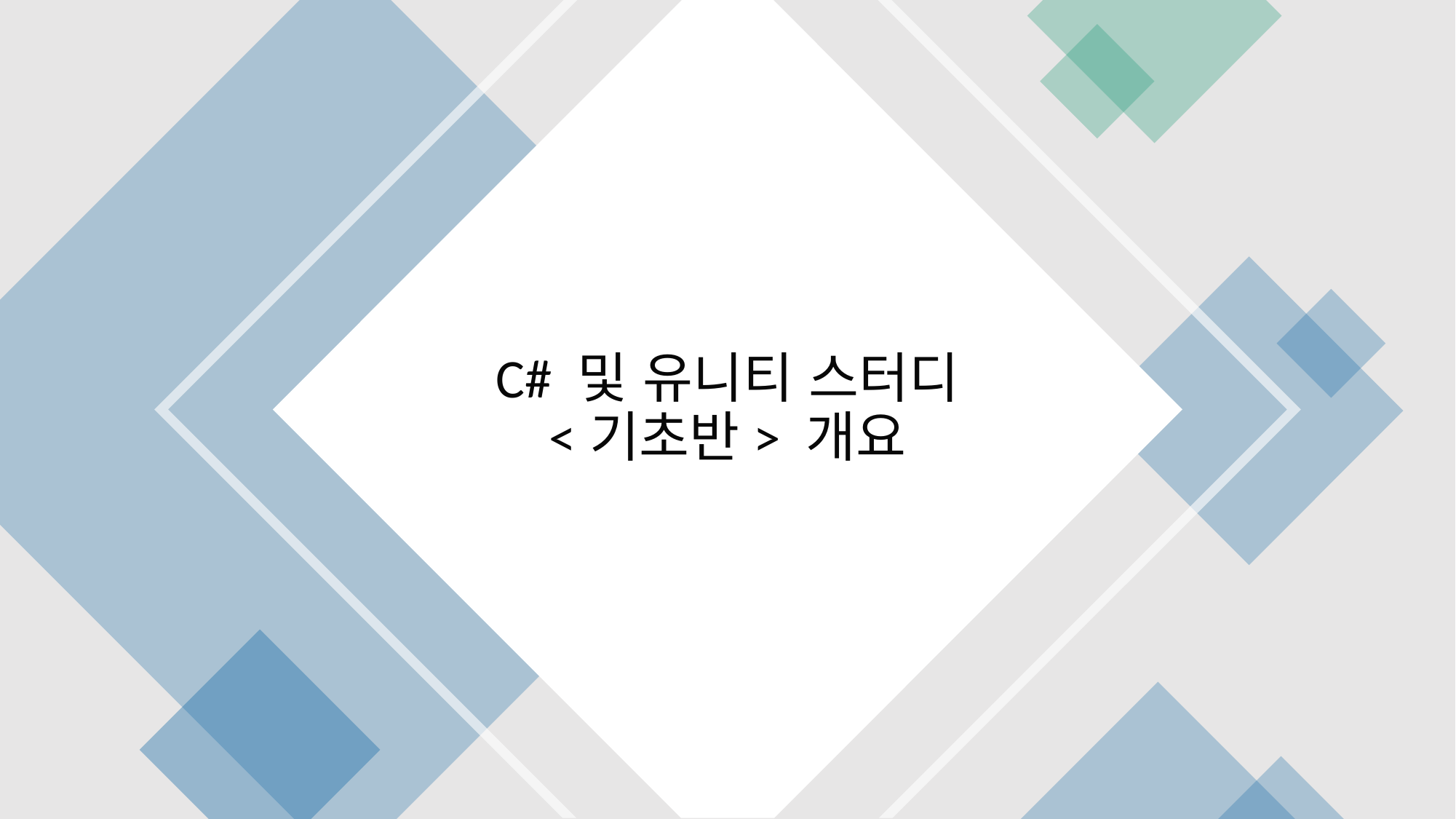

# C# 및 유니티 스터디 <기초반> 개요